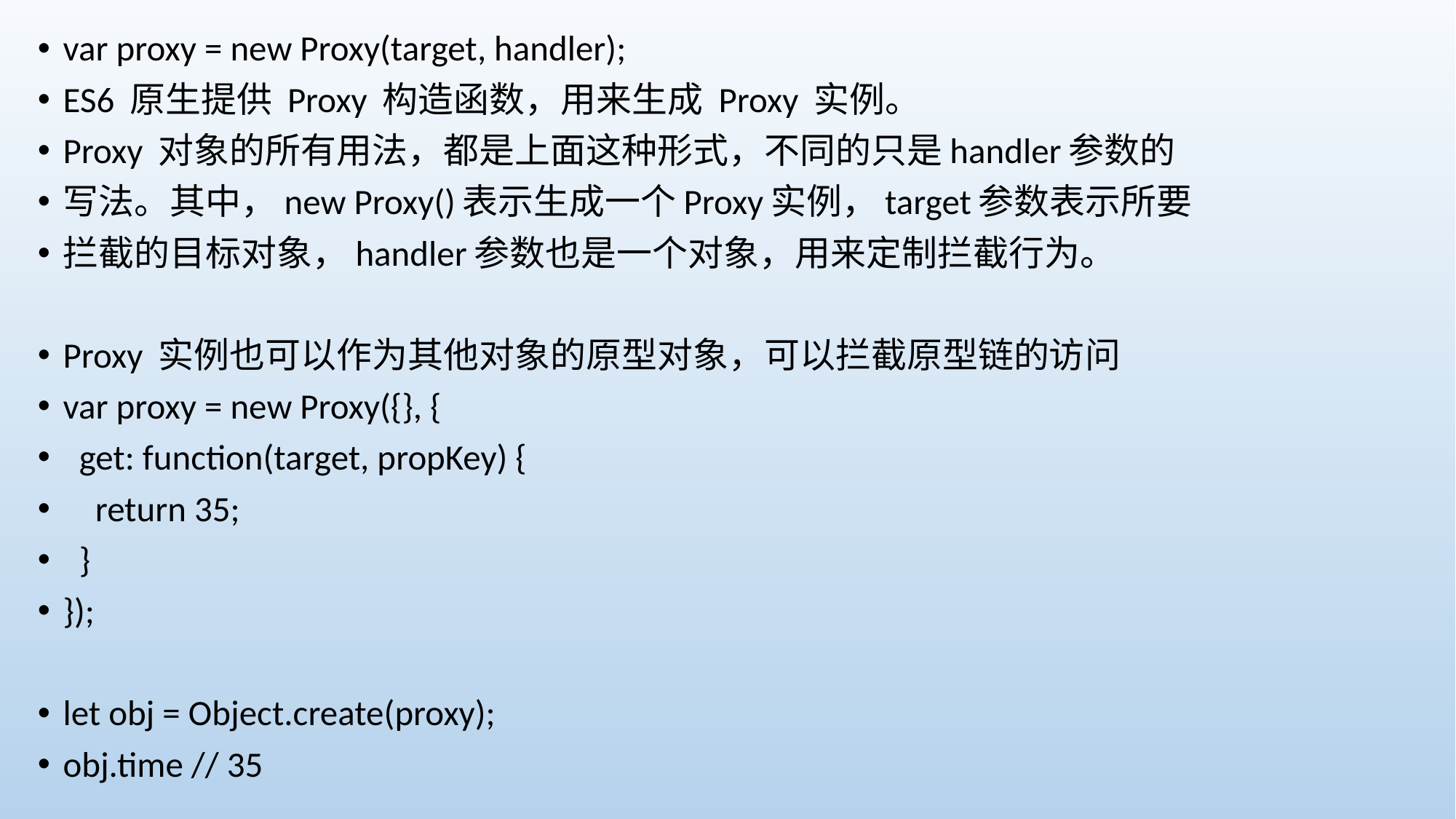

var proxy = new Proxy(target, handler);
ES6 原生提供 Proxy 构造函数，用来生成 Proxy 实例。
Proxy 对象的所有用法，都是上面这种形式，不同的只是handler参数的
写法。其中，new Proxy()表示生成一个Proxy实例，target参数表示所要
拦截的目标对象，handler参数也是一个对象，用来定制拦截行为。

Proxy 实例也可以作为其他对象的原型对象，可以拦截原型链的访问
var proxy = new Proxy({}, {
  get: function(target, propKey) {
    return 35;
  }
});

let obj = Object.create(proxy);
obj.time // 35